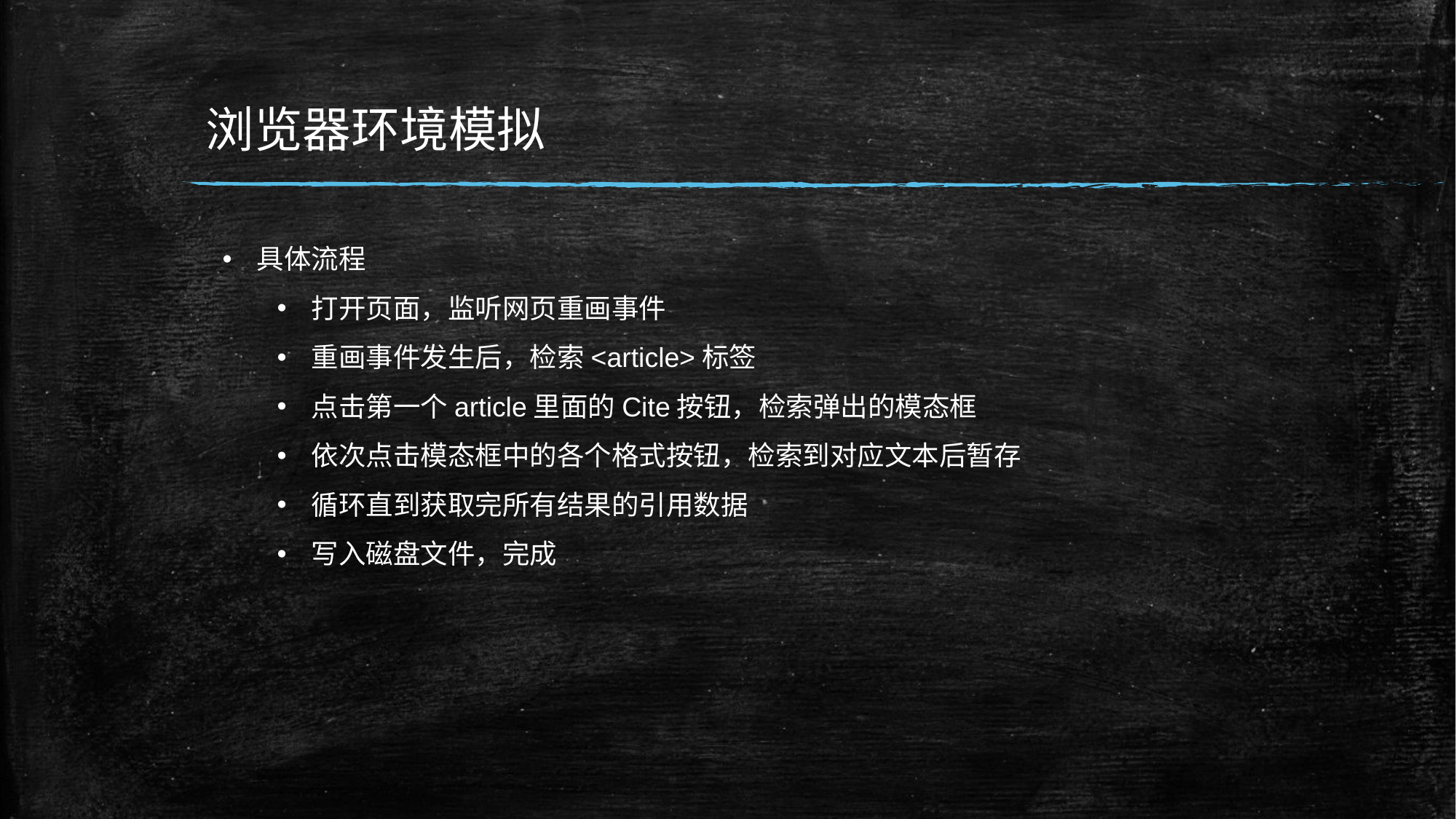

# 浏览器环境模拟
具体流程
打开页面，监听网页重画事件
重画事件发生后，检索<article>标签
点击第一个article里面的Cite按钮，检索弹出的模态框
依次点击模态框中的各个格式按钮，检索到对应文本后暂存
循环直到获取完所有结果的引用数据
写入磁盘文件，完成